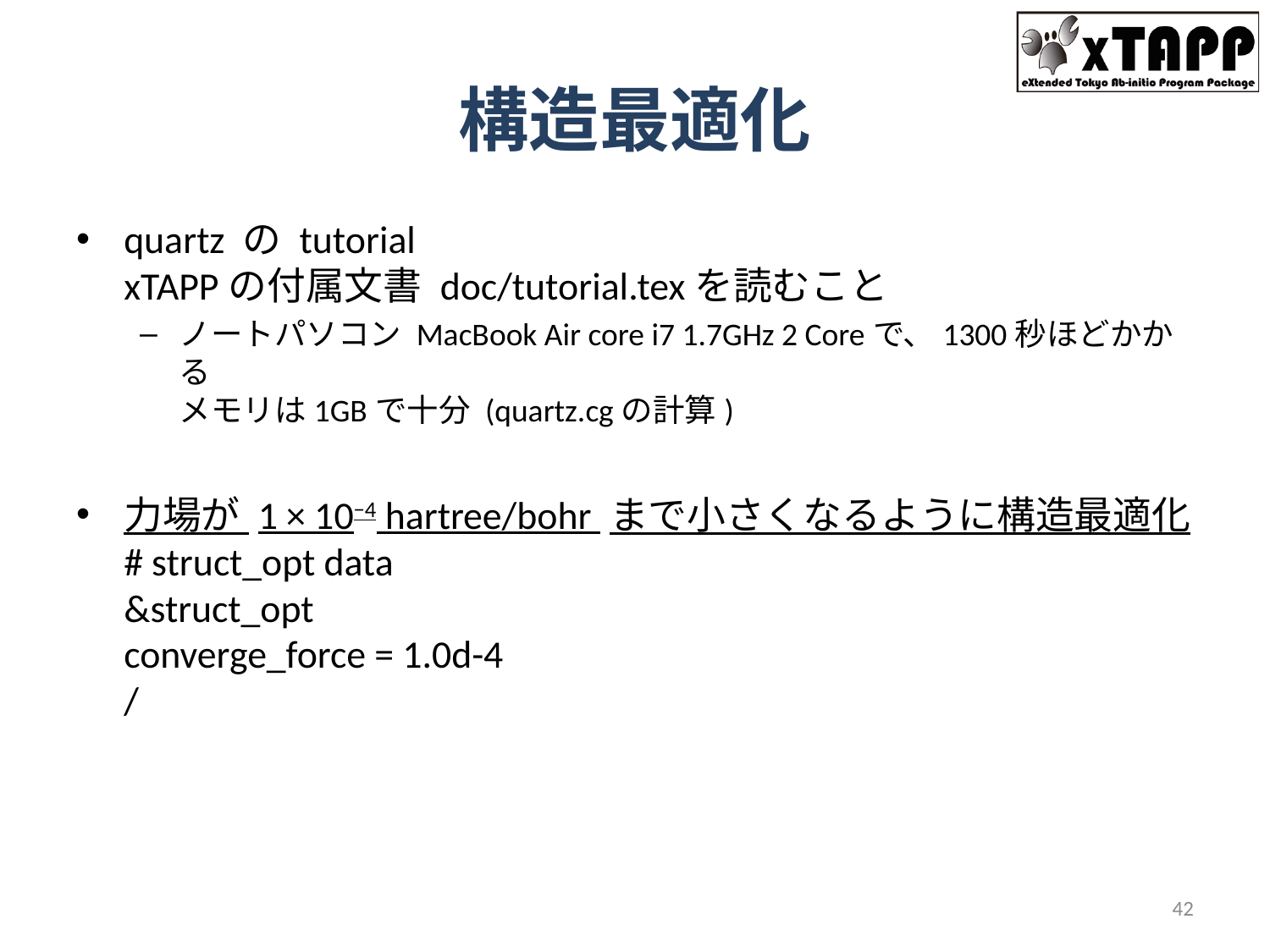

# 構造最適化
quartz の tutorial
xTAPPの付属文書 doc/tutorial.texを読むこと
ノートパソコン MacBook Air core i7 1.7GHz 2 Coreで、1300秒ほどかかる
メモリは1GBで十分 (quartz.cgの計算)

力場が 1 × 10−4 hartree/bohr まで小さくなるように構造最適化
# struct_opt data
&struct_opt
converge_force = 1.0d-4
/
42